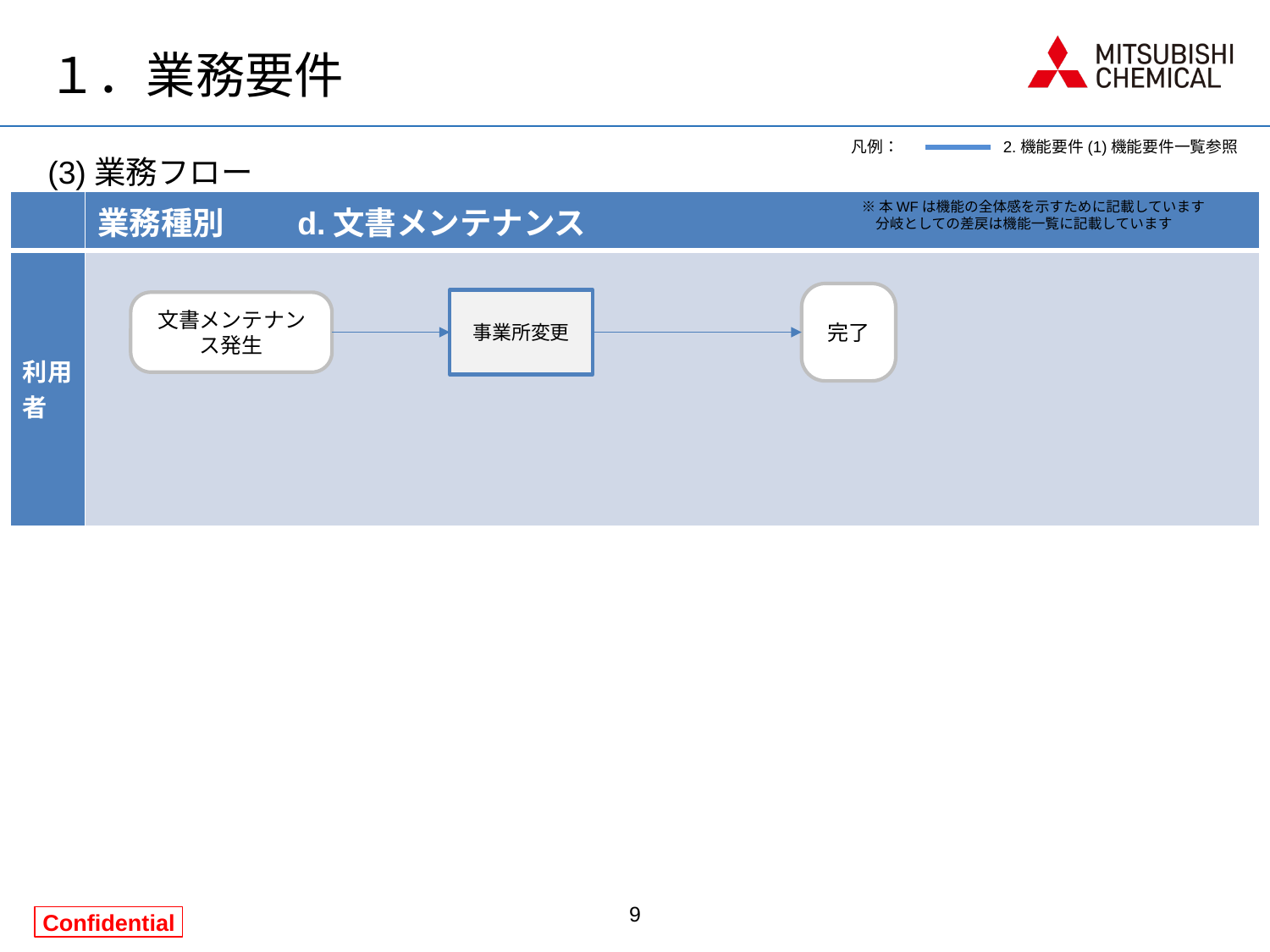

# １．業務要件
凡例：
2.機能要件(1)機能要件一覧参照
(3)業務フロー
|  | 業務種別　　d.文書メンテナンス |
| --- | --- |
| 利用者 |  |
※本WFは機能の全体感を示すために記載しています
　分岐としての差戻は機能一覧に記載しています

完了
事業所変更
文書メンテナンス発生
9